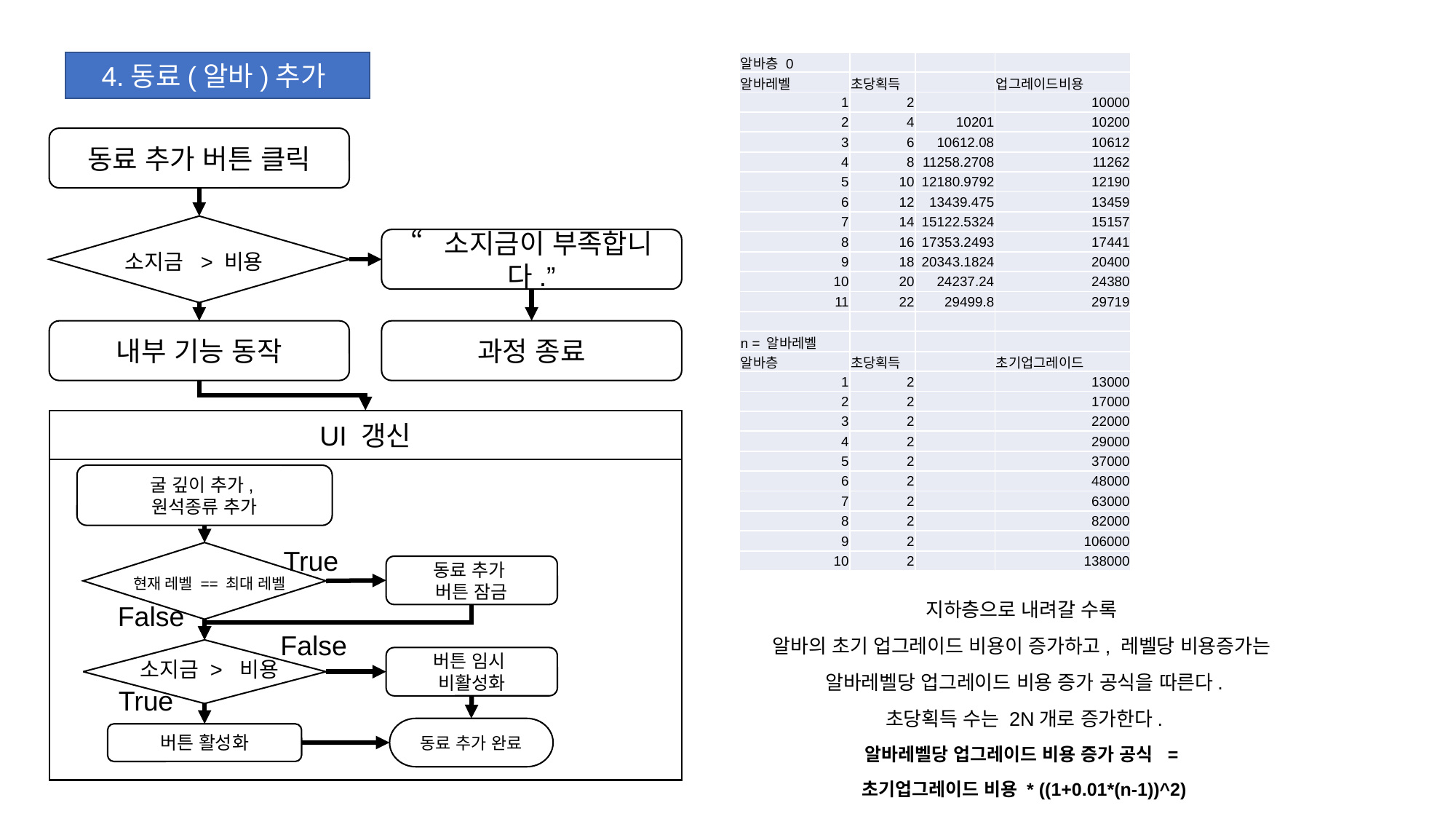

4.동료(알바)추가
| 알바층 0 |  |  |  |
| --- | --- | --- | --- |
| 알바레벨 | 초당획득 |  | 업그레이드비용 |
| 1 | 2 |  | 10000 |
| 2 | 4 | 10201 | 10200 |
| 3 | 6 | 10612.08 | 10612 |
| 4 | 8 | 11258.2708 | 11262 |
| 5 | 10 | 12180.9792 | 12190 |
| 6 | 12 | 13439.475 | 13459 |
| 7 | 14 | 15122.5324 | 15157 |
| 8 | 16 | 17353.2493 | 17441 |
| 9 | 18 | 20343.1824 | 20400 |
| 10 | 20 | 24237.24 | 24380 |
| 11 | 22 | 29499.8 | 29719 |
|  |  |  |  |
| n = 알바레벨 |  |  |  |
| 알바층 | 초당획득 |  | 초기업그레이드 |
| 1 | 2 |  | 13000 |
| 2 | 2 |  | 17000 |
| 3 | 2 |  | 22000 |
| 4 | 2 |  | 29000 |
| 5 | 2 |  | 37000 |
| 6 | 2 |  | 48000 |
| 7 | 2 |  | 63000 |
| 8 | 2 |  | 82000 |
| 9 | 2 |  | 106000 |
| 10 | 2 |  | 138000 |
동료 추가 버튼 클릭

“소지금이 부족합니다.”
소지금  > 비용
내부 기능 동작
과정 종료

UI 갱신
굴 깊이 추가,
원석종류 추가
True

동료 추가
버튼 잠금
 현재 레벨 == 최대 레벨
False
False

버튼 임시
비활성화
 소지금 >  비용
True
동료 추가 완료
버튼 활성화
지하층으로 내려갈 수록
알바의 초기 업그레이드 비용이 증가하고, 레벨당 비용증가는
알바레벨당 업그레이드 비용 증가 공식을 따른다.
초당획득 수는 2N개로 증가한다.
알바레벨당 업그레이드 비용 증가 공식  =
초기업그레이드 비용 * ((1+0.01*(n-1))^2)